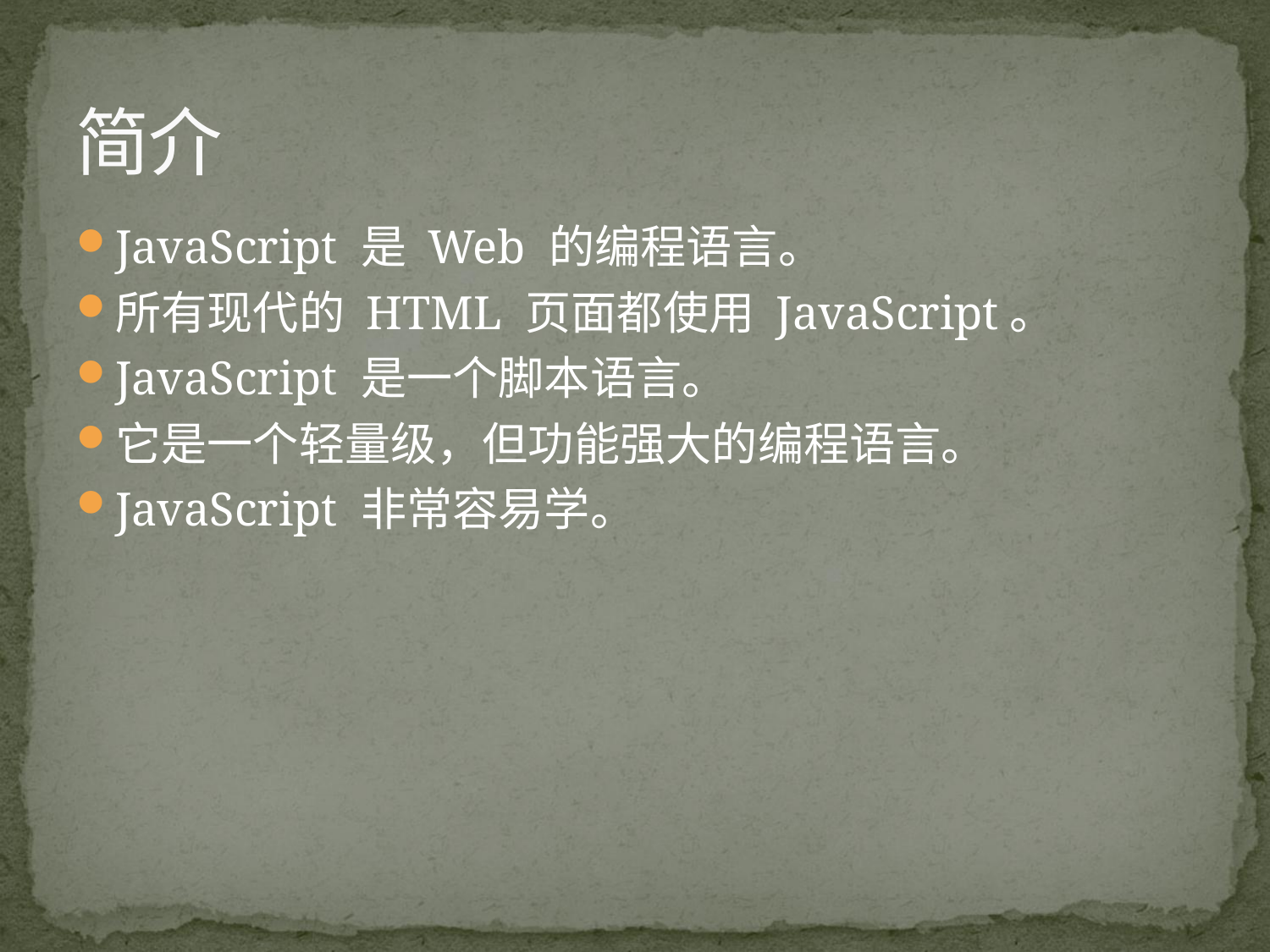

# 简介
JavaScript 是 Web 的编程语言。
所有现代的 HTML 页面都使用 JavaScript。
JavaScript 是一个脚本语言。
它是一个轻量级，但功能强大的编程语言。
JavaScript 非常容易学。